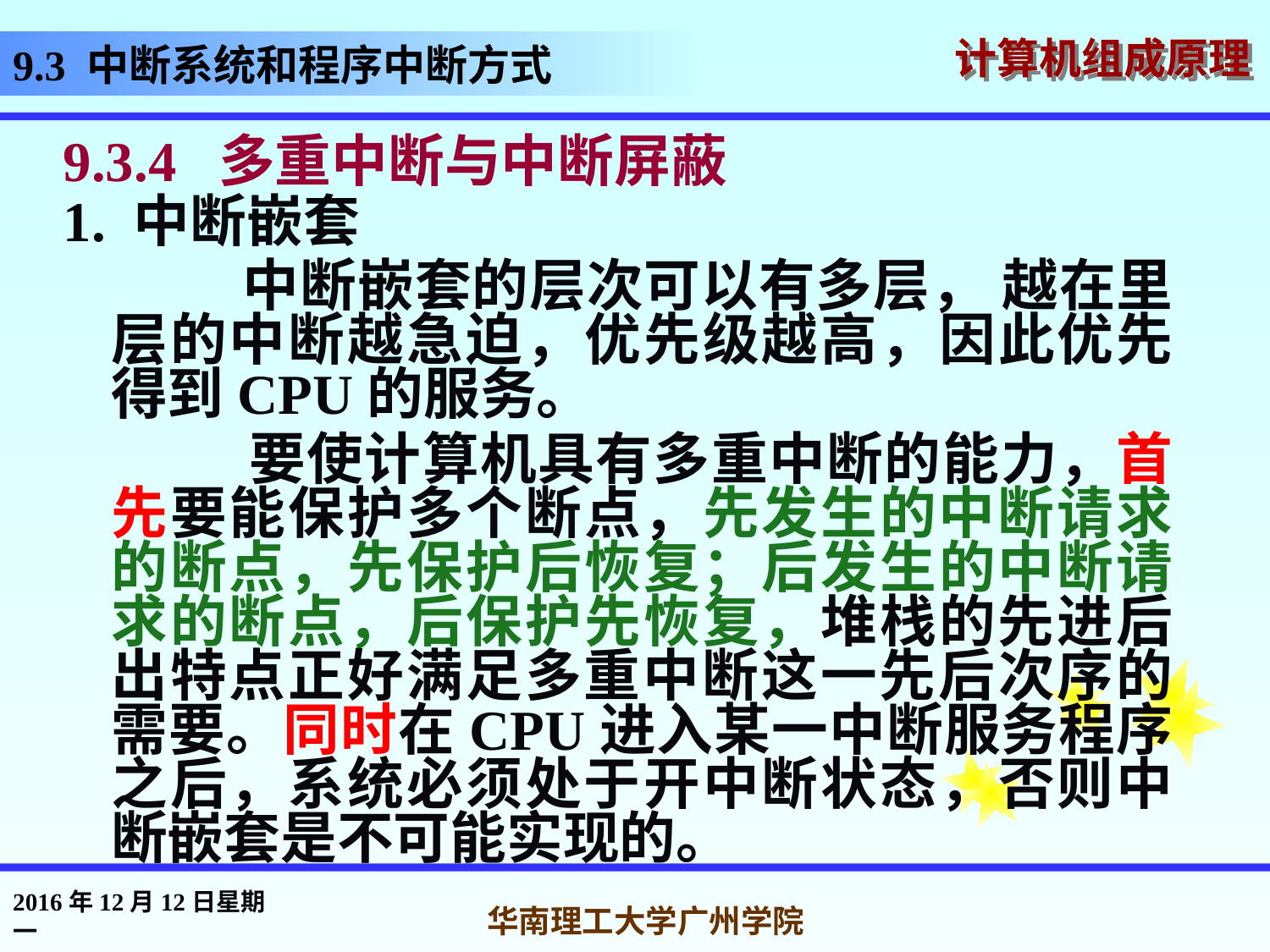

# 9.3 中断系统和程序中断方式
9.3.4  多重中断与中断屏蔽
1. 中断嵌套
            中断嵌套的层次可以有多层， 越在里层的中断越急迫，优先级越高，因此优先得到CPU的服务。
            要使计算机具有多重中断的能力，首先要能保护多个断点，先发生的中断请求的断点，先保护后恢复；后发生的中断请求的断点，后保护先恢复，堆栈的先进后出特点正好满足多重中断这一先后次序的需要。同时在CPU进入某一中断服务程序之后，系统必须处于开中断状态，否则中断嵌套是不可能实现的。
2016年12月12日星期一
华南理工大学广州学院